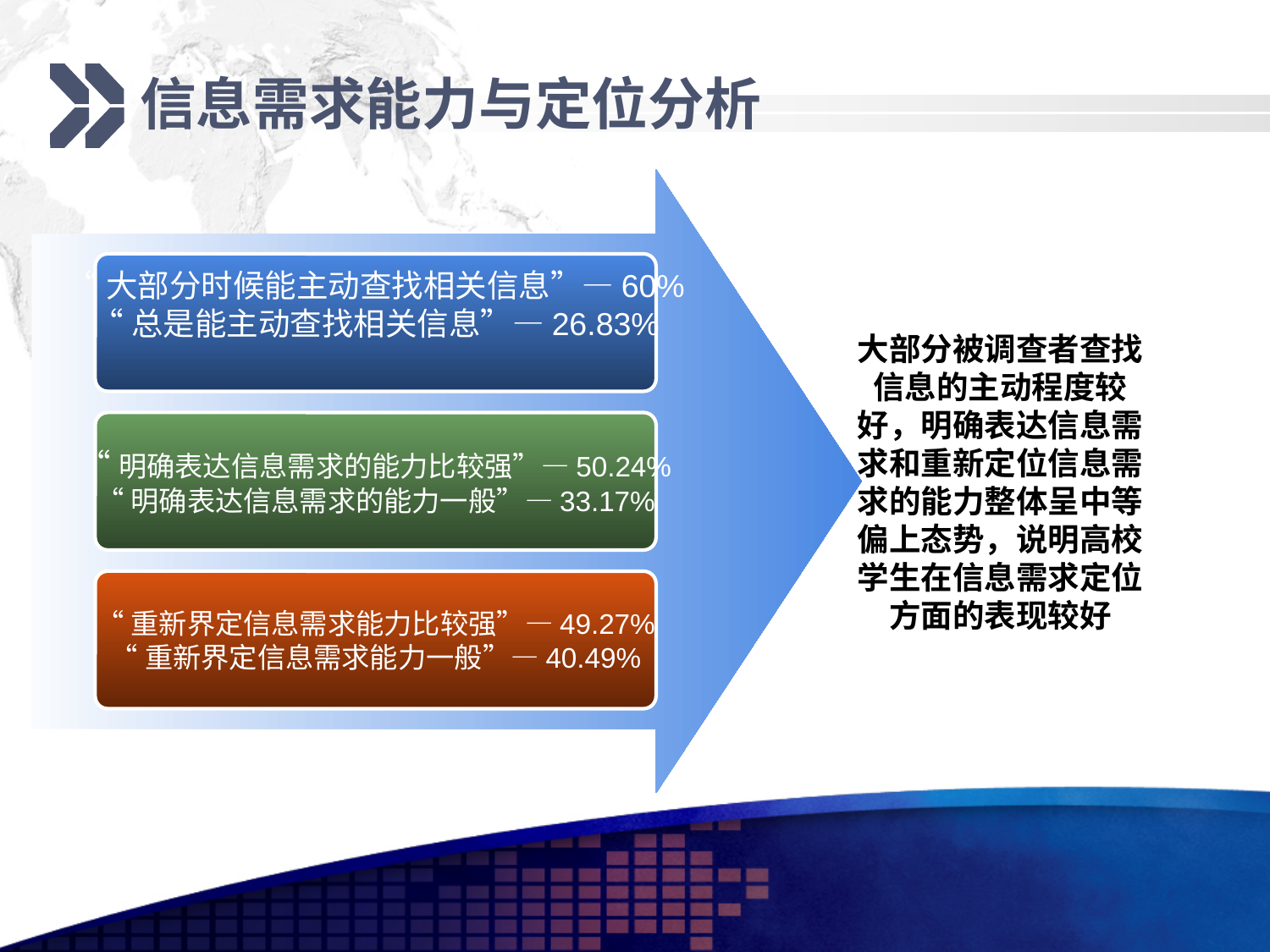

# 信息需求能力与定位分析

“大部分时候能主动查找相关信息”—60%
“总是能主动查找相关信息”—26.83%

大部分被调查者查找信息的主动程度较好，明确表达信息需求和重新定位信息需求的能力整体呈中等偏上态势，说明高校学生在信息需求定位方面的表现较好
“明确表达信息需求的能力比较强”—50.24%
“明确表达信息需求的能力一般”—33.17%
“重新界定信息需求能力比较强”—49.27%
“重新界定信息需求能力一般”—40.49%